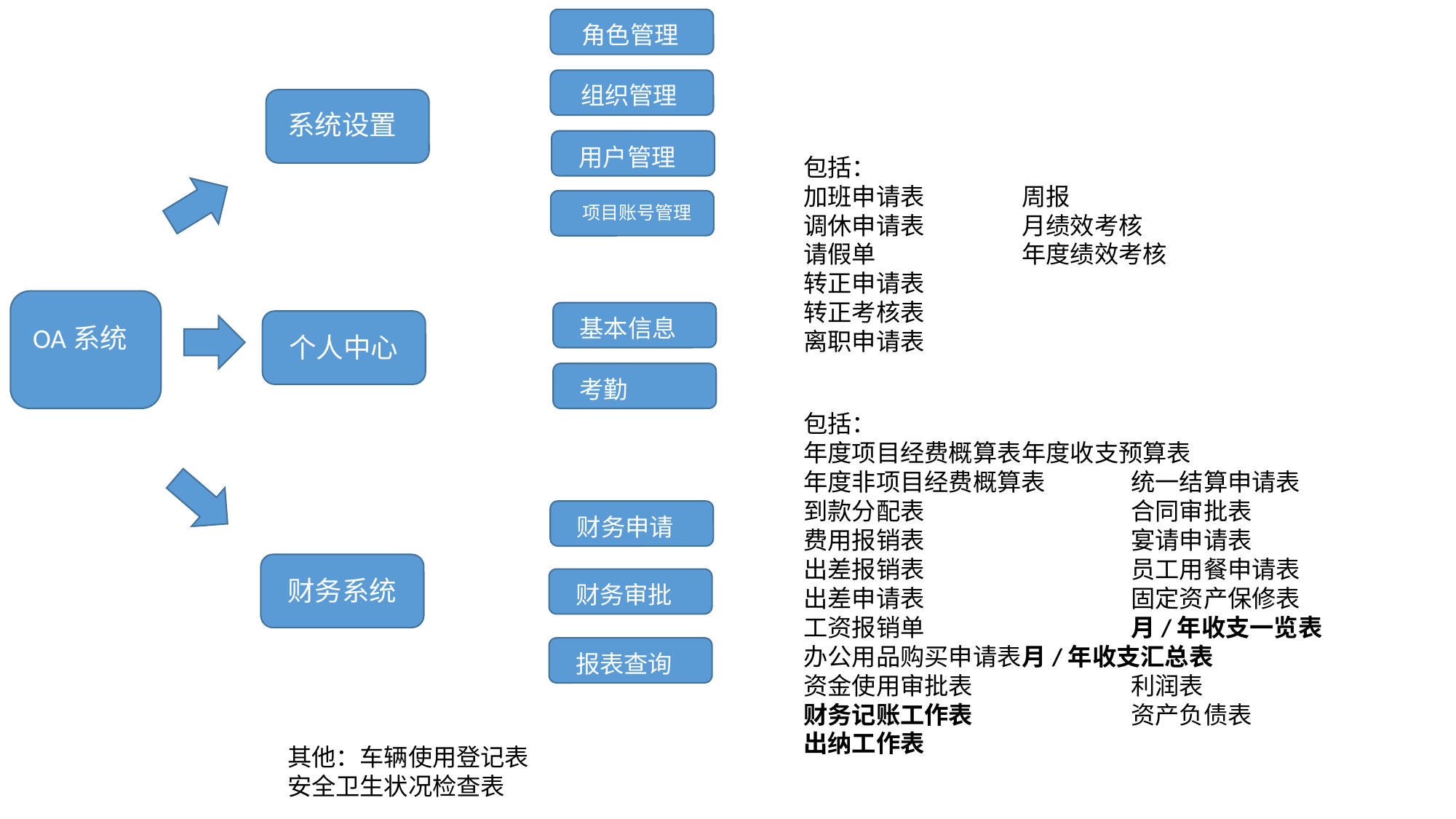

角色管理

组织管理

系统设置

用户管理
包括：
加班申请表	周报
调休申请表	月绩效考核
请假单		年度绩效考核
转正申请表
转正考核表
离职申请表

项目账号管理

OA系统

基本信息

个人中心

考勤
包括：
年度项目经费概算表	年度收支预算表
年度非项目经费概算表	统一结算申请表
到款分配表		合同审批表
费用报销表		宴请申请表
出差报销表		员工用餐申请表
出差申请表		固定资产保修表
工资报销单		月/年收支一览表
办公用品购买申请表	月/年收支汇总表
资金使用审批表		利润表
财务记账工作表		资产负债表
出纳工作表

财务申请

财务系统

财务审批

报表查询
其他：车辆使用登记表
安全卫生状况检查表